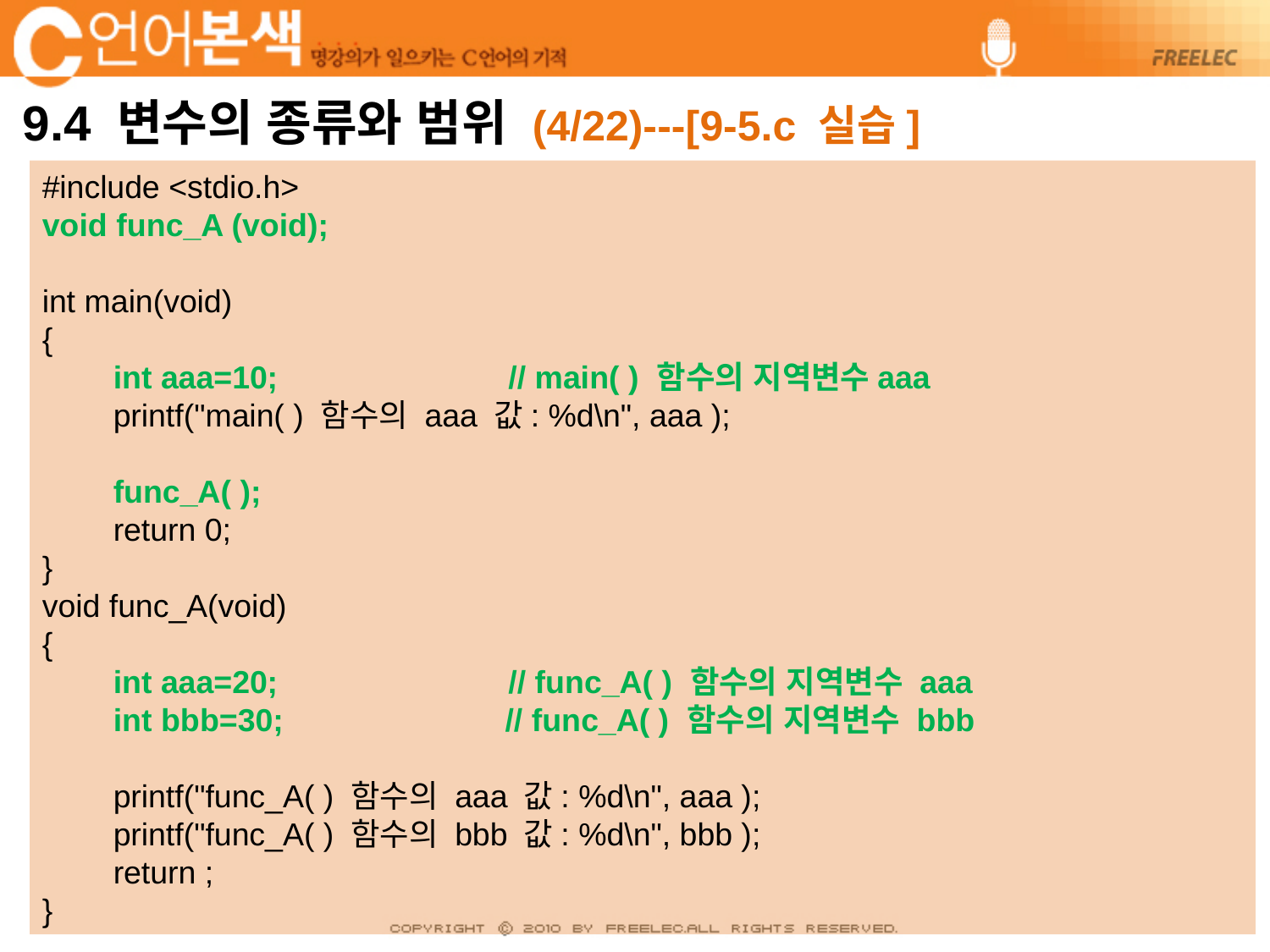

# 9.4 변수의 종류와 범위 (4/22)---[9-5.c 실습]
#include <stdio.h>
void func_A (void);

int main(void)
{
        int aaa=10;                          // main( ) 함수의 지역변수aaa
        printf("main( ) 함수의 aaa 값: %d\n", aaa );

        func_A( );
        return 0;
}
void func_A(void)
{
        int aaa=20;                          // func_A( ) 함수의 지역변수 aaa
        int bbb=30;                         // func_A( ) 함수의 지역변수 bbb

        printf("func_A( ) 함수의 aaa 값: %d\n", aaa );
        printf("func_A( ) 함수의 bbb 값: %d\n", bbb );
        return ;
}